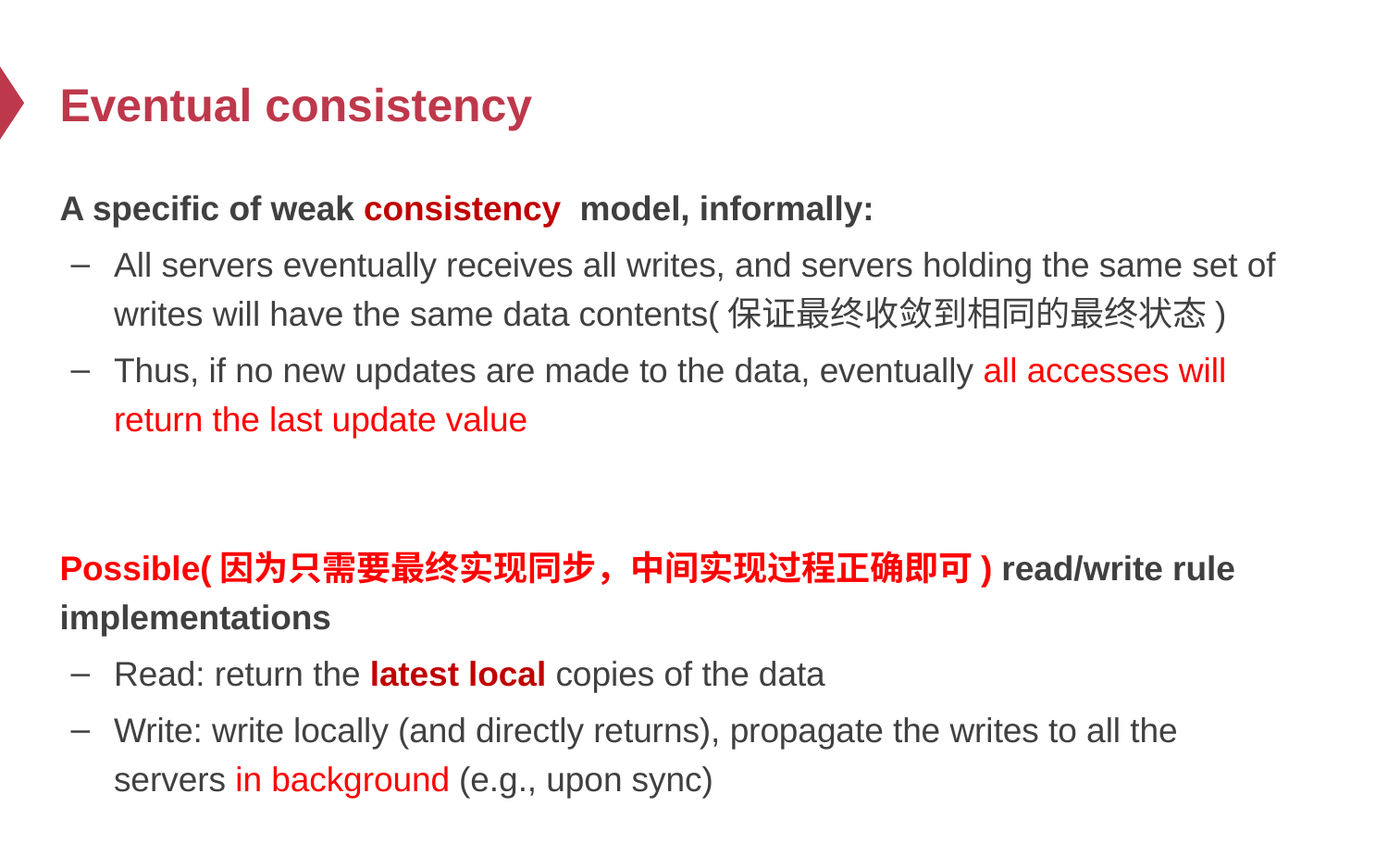

# Eventual consistency
A specific of weak consistency  model, informally:
All servers eventually receives all writes, and servers holding the same set of writes will have the same data contents(保证最终收敛到相同的最终状态)
Thus, if no new updates are made to the data, eventually all accesses will return the last update value

Possible(因为只需要最终实现同步，中间实现过程正确即可) read/write rule implementations
Read: return the latest local copies of the data
Write: write locally (and directly returns), propagate the writes to all the servers in background (e.g., upon sync)
27